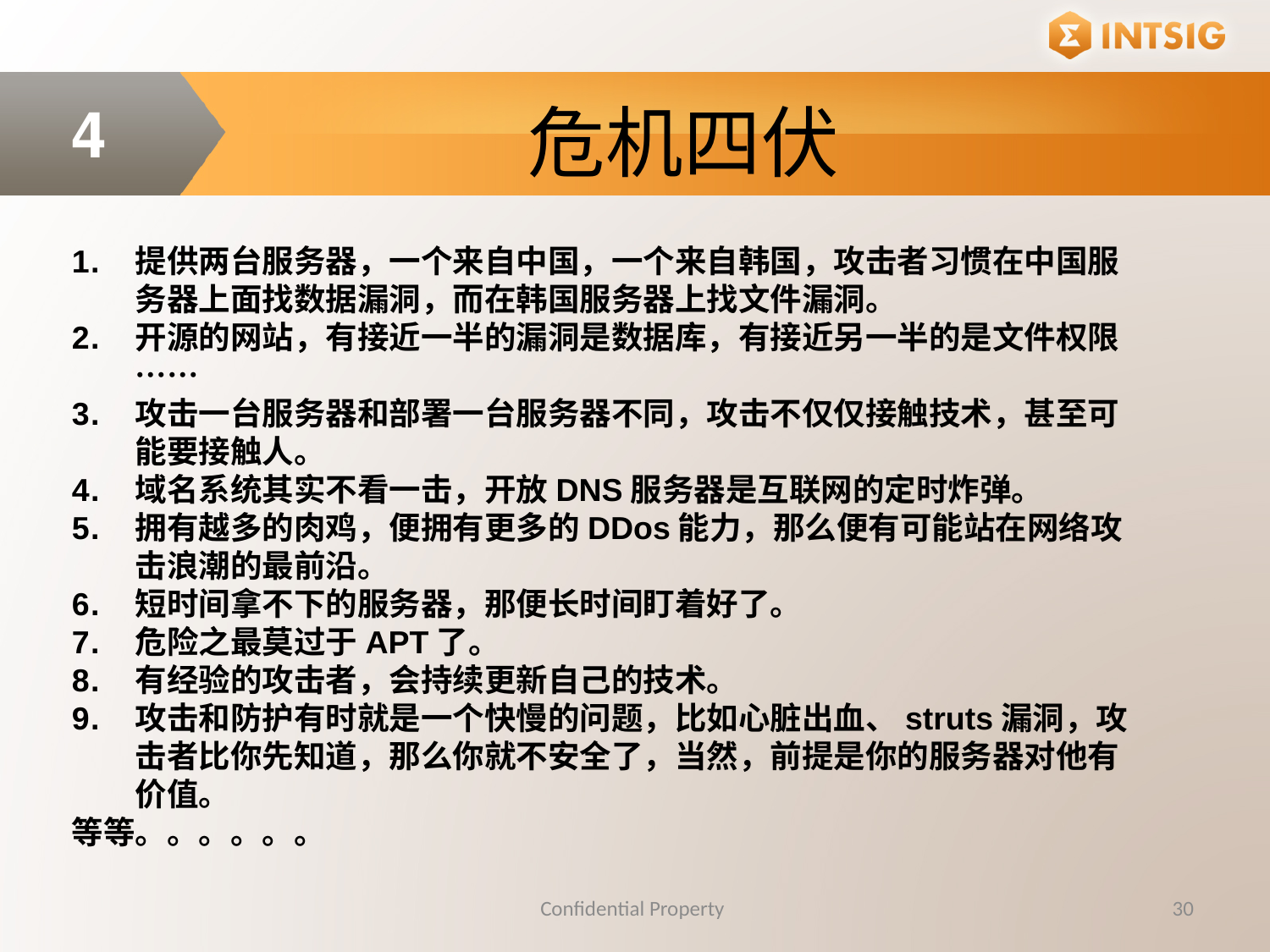

危机四伏
4
提供两台服务器，一个来自中国，一个来自韩国，攻击者习惯在中国服务器上面找数据漏洞，而在韩国服务器上找文件漏洞。
开源的网站，有接近一半的漏洞是数据库，有接近另一半的是文件权限……
攻击一台服务器和部署一台服务器不同，攻击不仅仅接触技术，甚至可能要接触人。
域名系统其实不看一击，开放DNS服务器是互联网的定时炸弹。
拥有越多的肉鸡，便拥有更多的DDos能力，那么便有可能站在网络攻击浪潮的最前沿。
短时间拿不下的服务器，那便长时间盯着好了。
危险之最莫过于APT了。
有经验的攻击者，会持续更新自己的技术。
攻击和防护有时就是一个快慢的问题，比如心脏出血、struts漏洞，攻击者比你先知道，那么你就不安全了，当然，前提是你的服务器对他有价值。
等等。。。。。。
Confidential Property
30